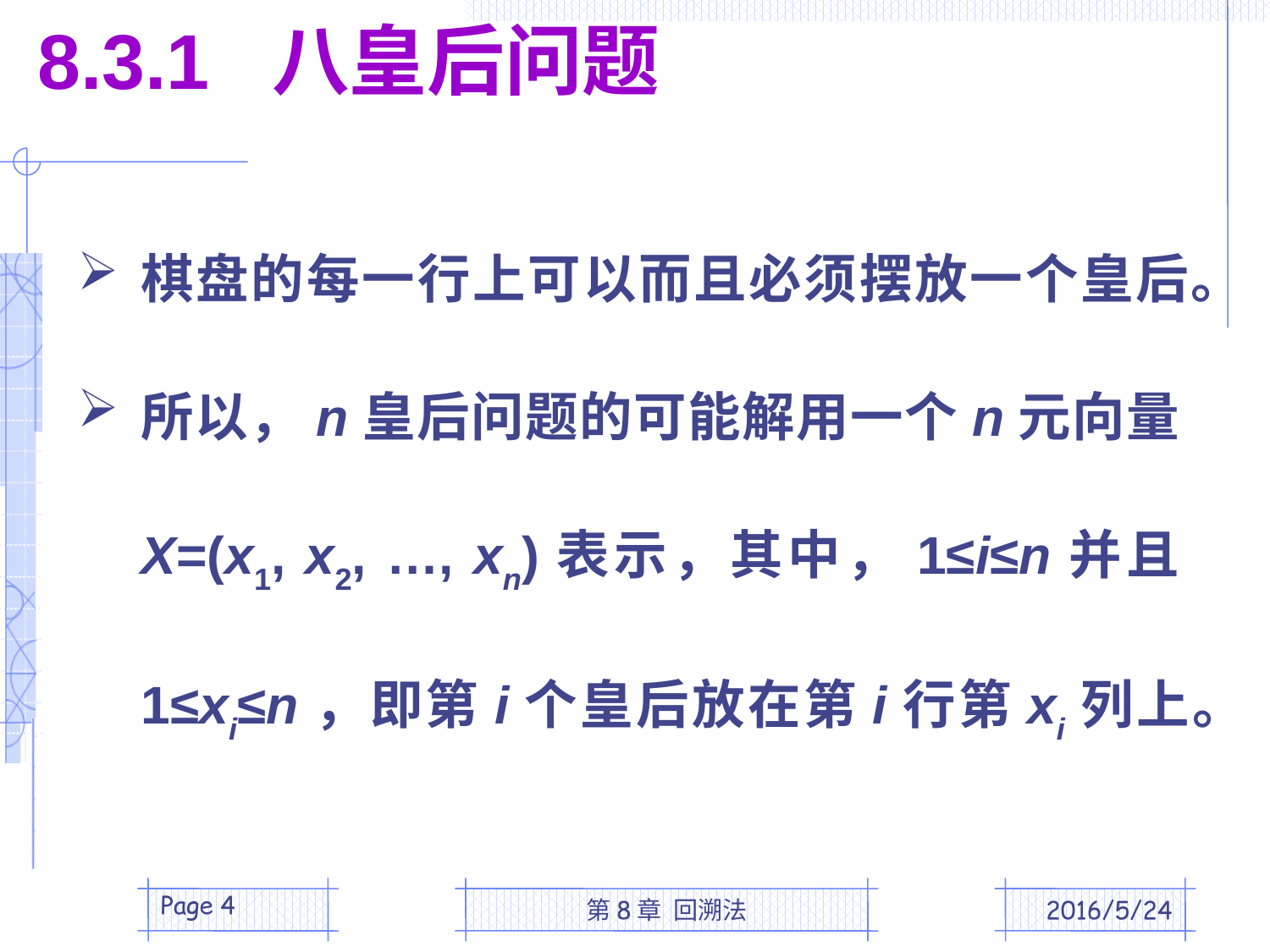

8.3.1  八皇后问题
棋盘的每一行上可以而且必须摆放一个皇后。
所以，n皇后问题的可能解用一个n元向量X=(x1, x2, …, xn)表示，其中，1≤i≤n并且1≤xi≤n，即第i个皇后放在第i行第xi列上。
Page 4
第8章  回溯法
2016/5/24